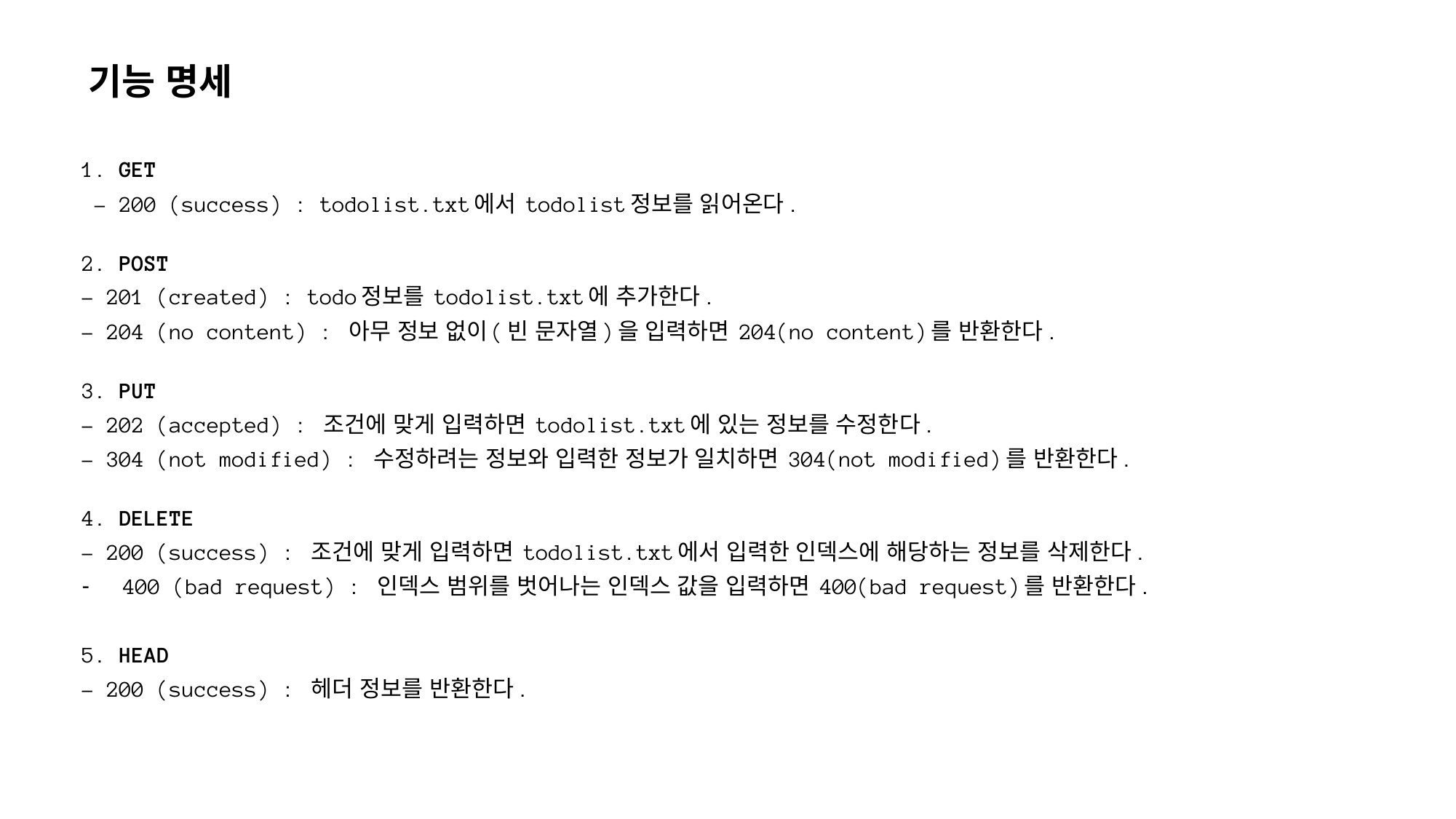

기능 명세
1. GET
 - 200 (success) : todolist.txt에서 todolist정보를 읽어온다.
2. POST
- 201 (created) : todo정보를 todolist.txt에 추가한다.
- 204 (no content) : 아무 정보 없이(빈 문자열)을 입력하면 204(no content)를 반환한다.
3. PUT
- 202 (accepted) : 조건에 맞게 입력하면 todolist.txt에 있는 정보를 수정한다.
- 304 (not modified) : 수정하려는 정보와 입력한 정보가 일치하면 304(not modified)를 반환한다.
4. DELETE
- 200 (success) : 조건에 맞게 입력하면 todolist.txt에서 입력한 인덱스에 해당하는 정보를 삭제한다.
400 (bad request) : 인덱스 범위를 벗어나는 인덱스 값을 입력하면 400(bad request)를 반환한다.

5. HEAD
- 200 (success) : 헤더 정보를 반환한다.